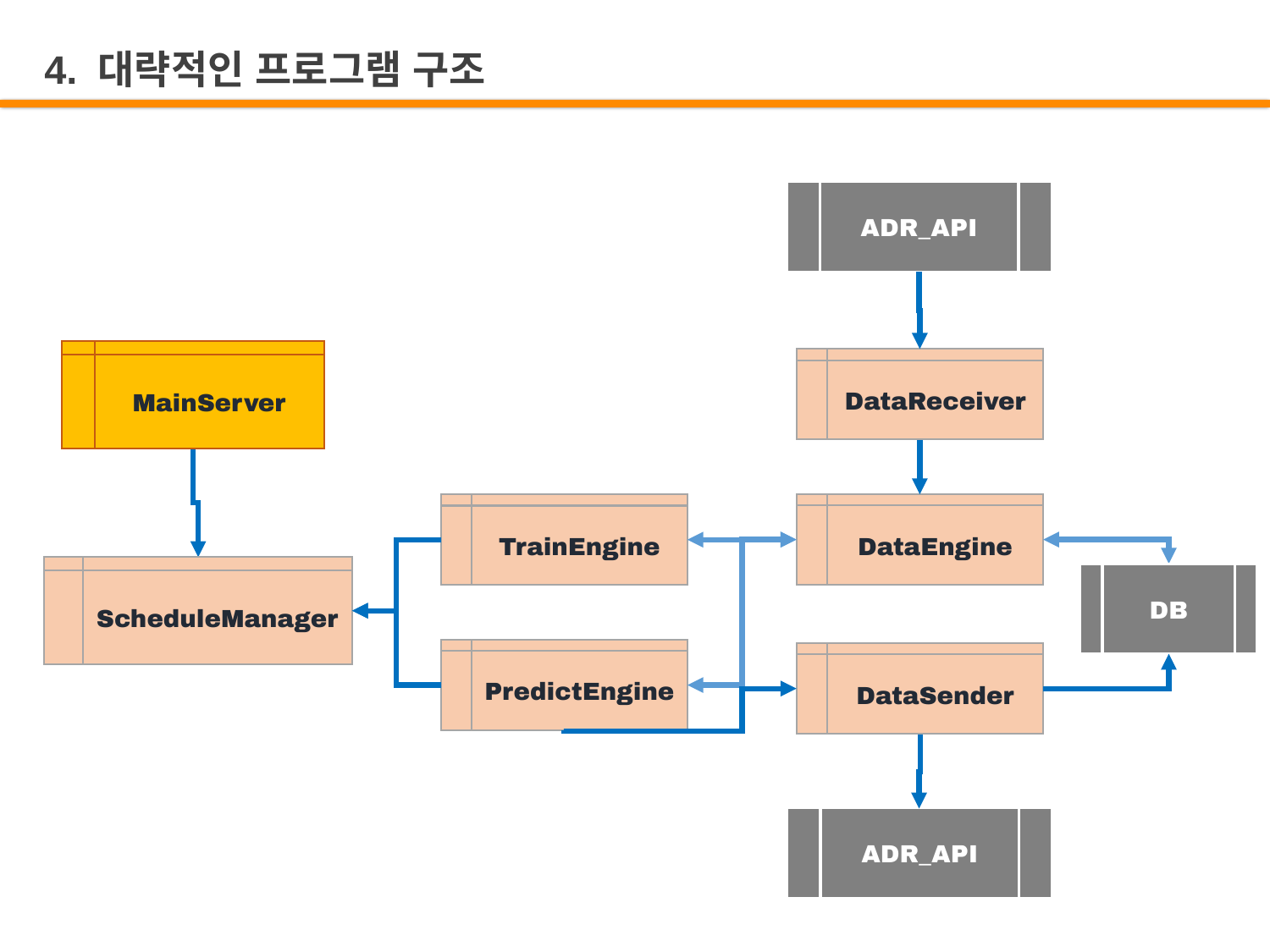

4. 대략적인 프로그램 구조
ADR_API
MainServer
DataReceiver
DataEngine
TrainEngine
ScheduleManager
DB
PredictEngine
DataSender
ADR_API